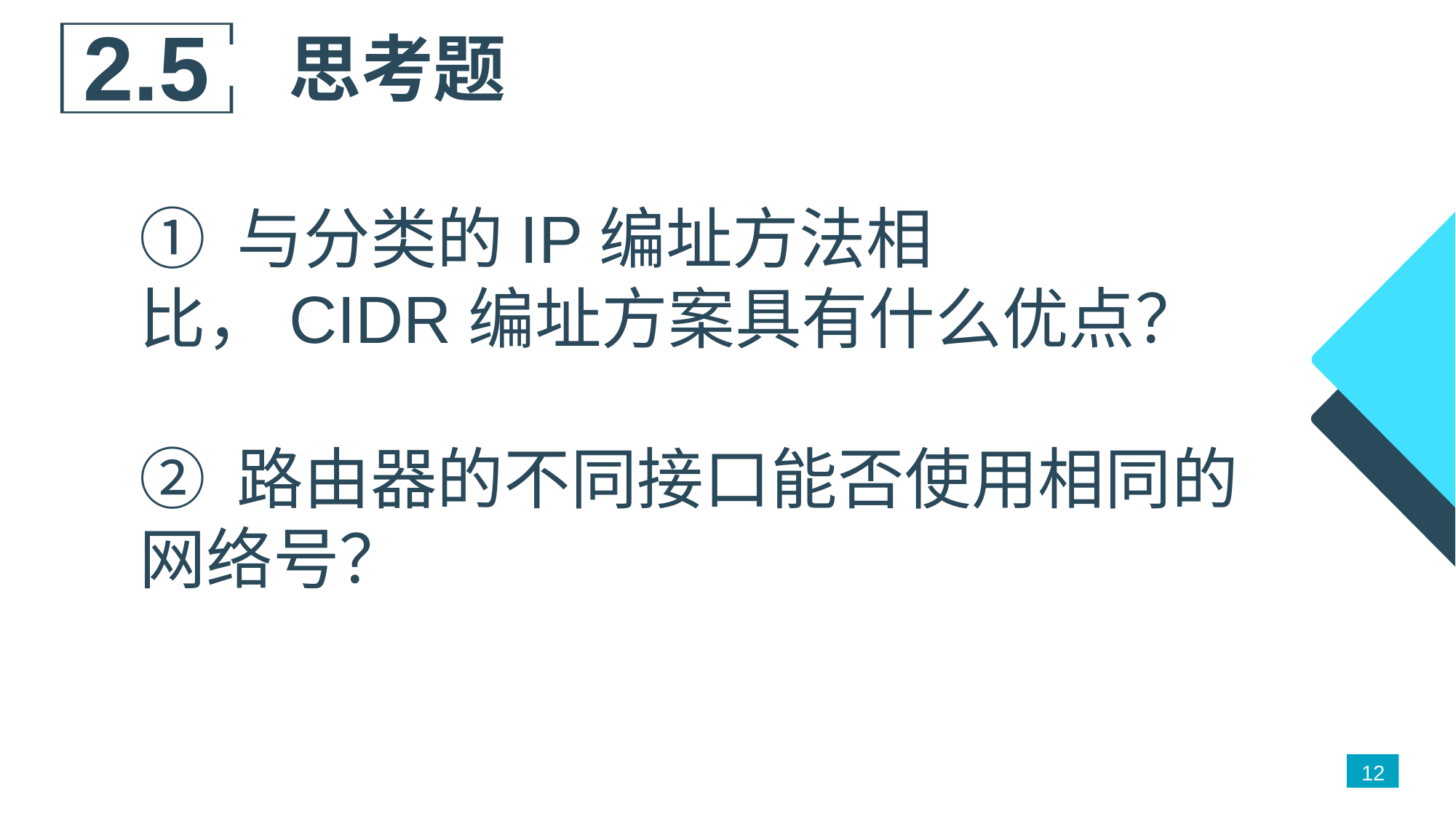

2.5

思考题
① 与分类的IP编址方法相比，CIDR编址方案具有什么优点？

② 路由器的不同接口能否使用相同的网络号？